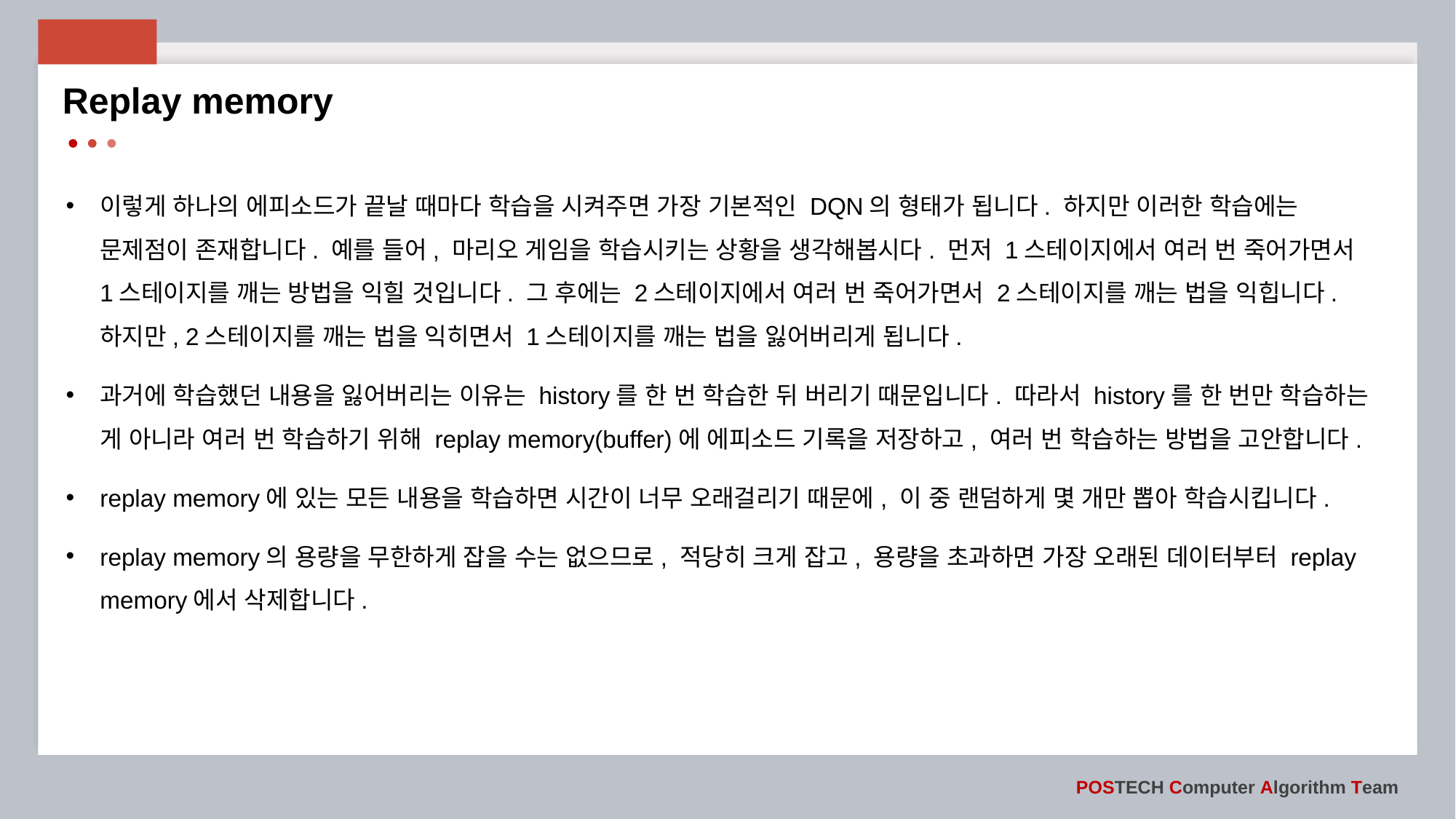

Replay memory

이렇게 하나의 에피소드가 끝날 때마다 학습을 시켜주면 가장 기본적인 DQN의 형태가 됩니다. 하지만 이러한 학습에는 문제점이 존재합니다. 예를 들어, 마리오 게임을 학습시키는 상황을 생각해봅시다. 먼저 1스테이지에서 여러 번 죽어가면서 1스테이지를 깨는 방법을 익힐 것입니다. 그 후에는 2스테이지에서 여러 번 죽어가면서 2스테이지를 깨는 법을 익힙니다. 하지만, 2스테이지를 깨는 법을 익히면서 1스테이지를 깨는 법을 잃어버리게 됩니다.
과거에 학습했던 내용을 잃어버리는 이유는 history를 한 번 학습한 뒤 버리기 때문입니다. 따라서 history를 한 번만 학습하는 게 아니라 여러 번 학습하기 위해 replay memory(buffer)에 에피소드 기록을 저장하고, 여러 번 학습하는 방법을 고안합니다.
replay memory에 있는 모든 내용을 학습하면 시간이 너무 오래걸리기 때문에, 이 중 랜덤하게 몇 개만 뽑아 학습시킵니다.
replay memory의 용량을 무한하게 잡을 수는 없으므로, 적당히 크게 잡고, 용량을 초과하면 가장 오래된 데이터부터 replay memory에서 삭제합니다.